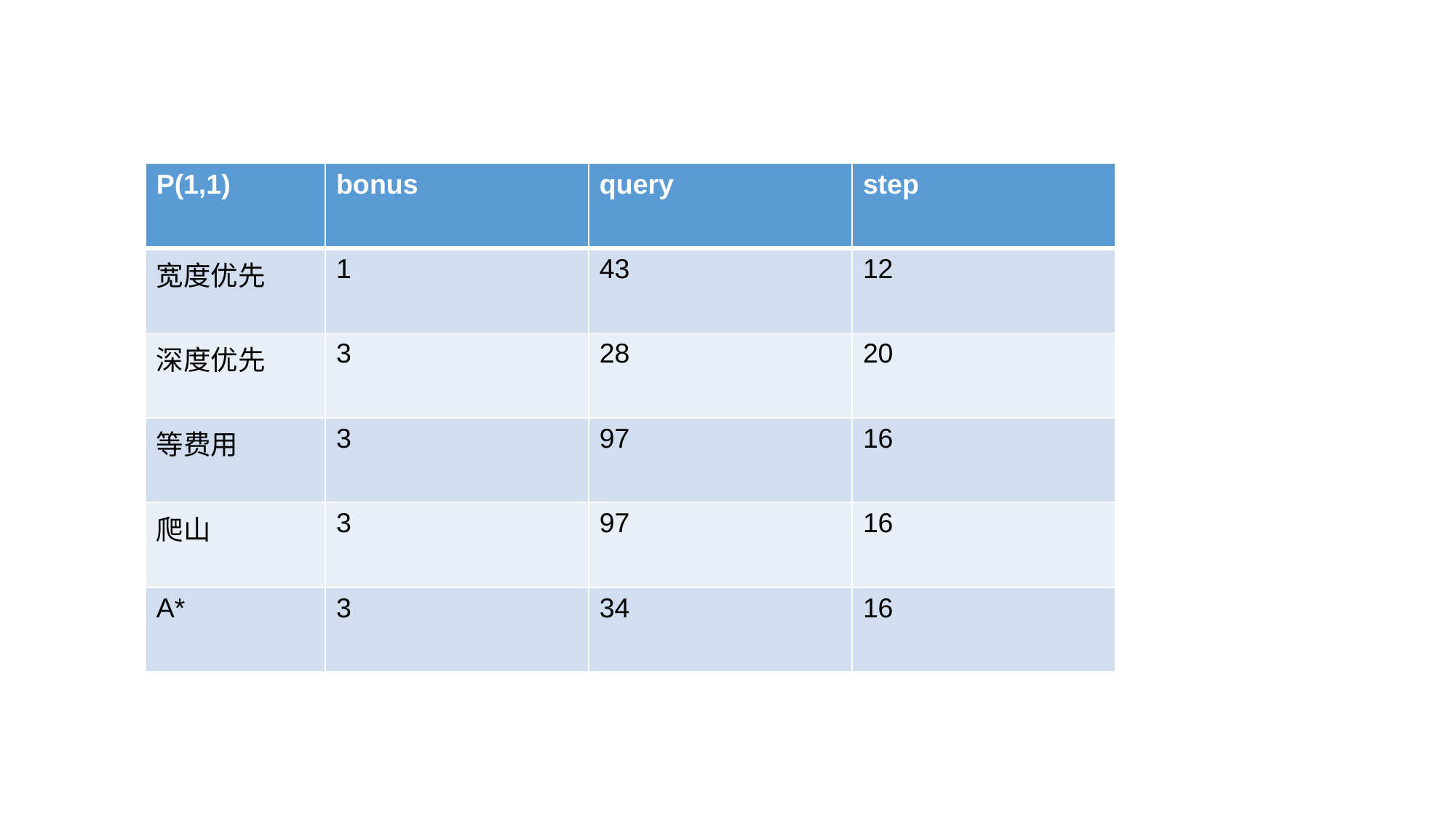

| P(1,1) | bonus | query | step |
| --- | --- | --- | --- |
| 宽度优先 | 1 | 43 | 12 |
| 深度优先 | 3 | 28 | 20 |
| 等费用 | 3 | 97 | 16 |
| 爬山 | 3 | 97 | 16 |
| A\* | 3 | 34 | 16 |